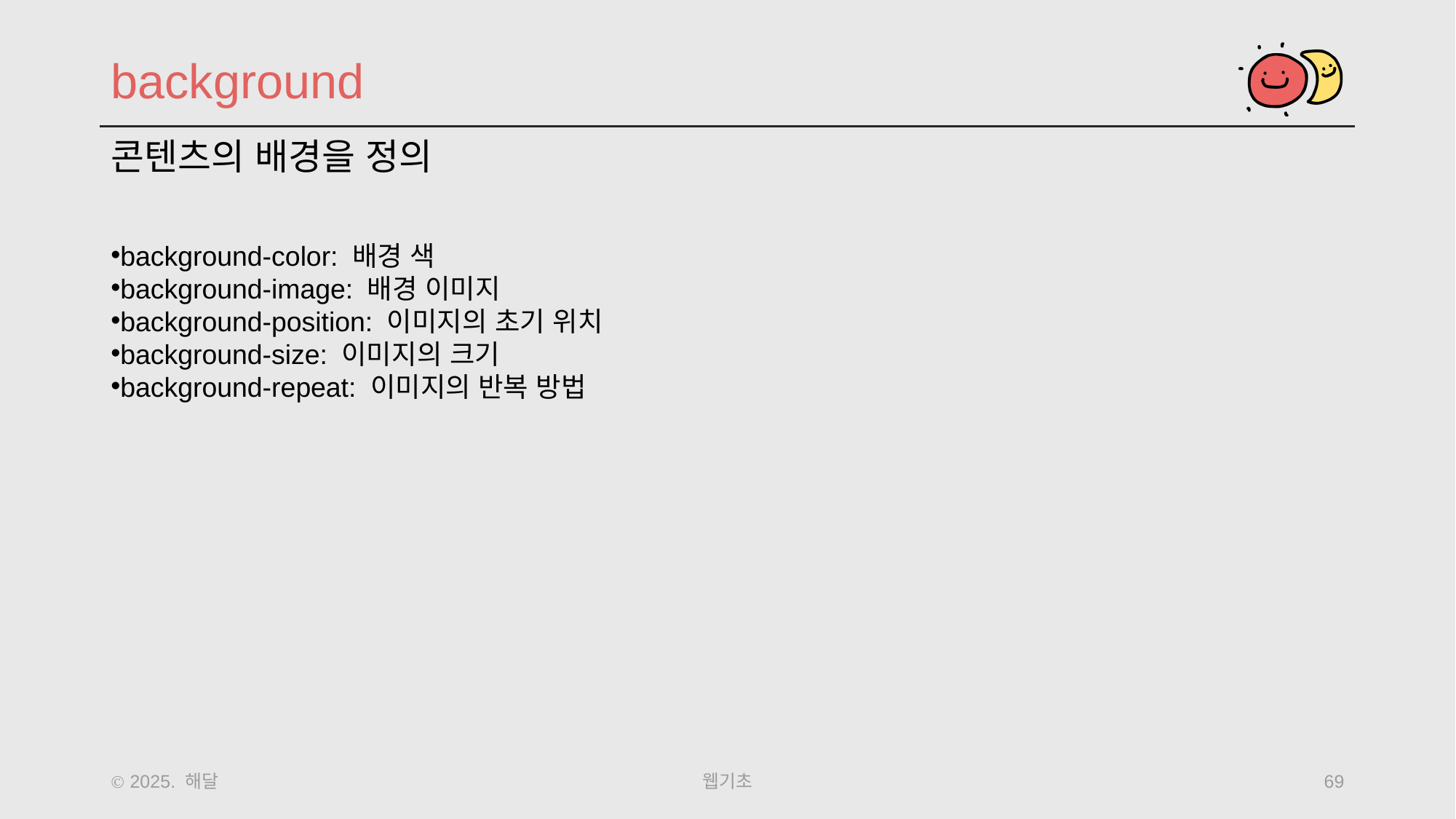

background
콘텐츠의 배경을 정의
background-color: 배경 색
background-image: 배경 이미지
background-position: 이미지의 초기 위치
background-size: 이미지의 크기
background-repeat: 이미지의 반복 방법
Ⓒ 2025. 해달
웹기초
69